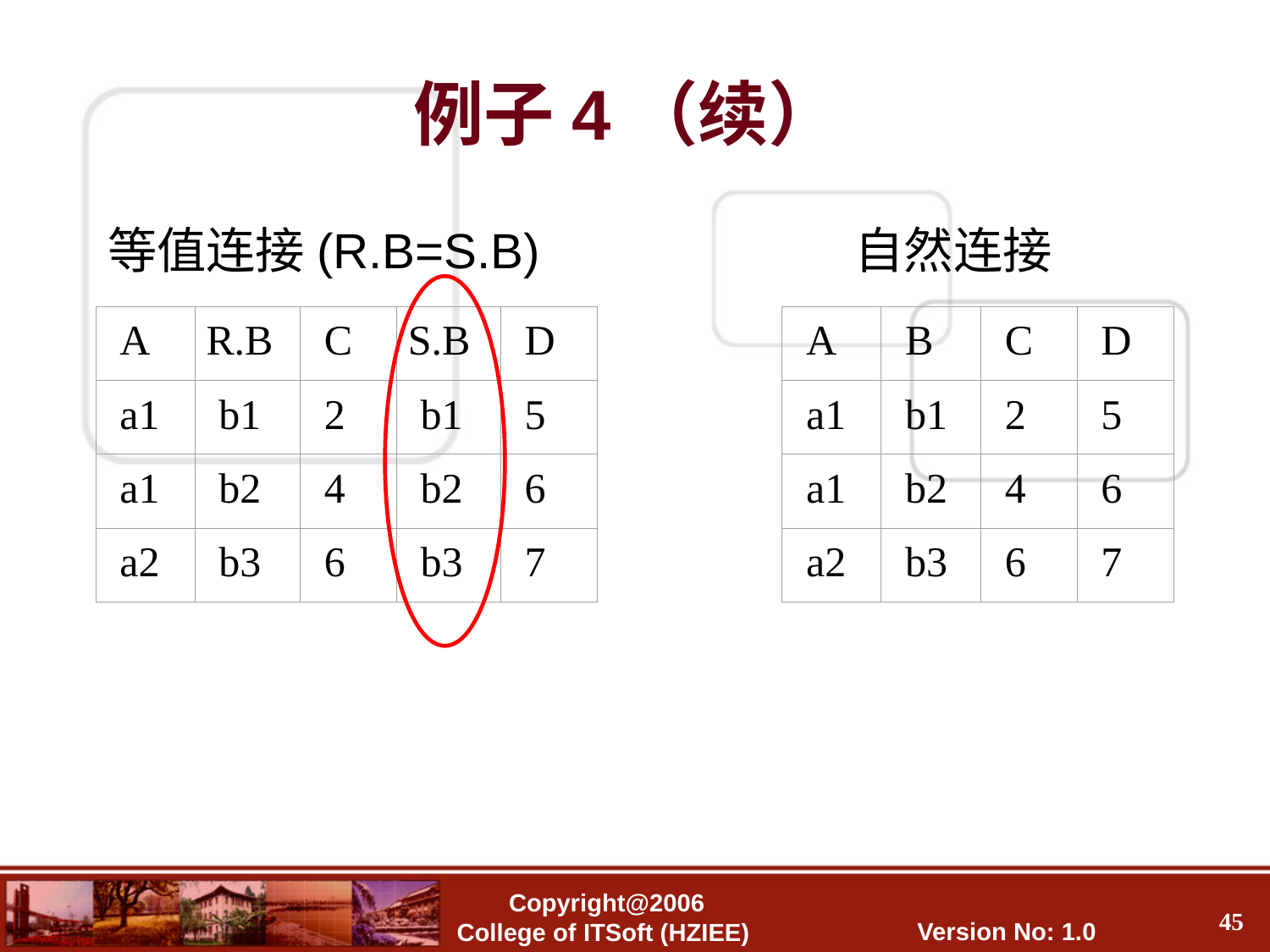

例子4（续）
等值连接(R.B=S.B)                      自然连接

A

R.B

C

S.B

D

a1

b1

2

b1

5

a1

b2

4

b2

6

a2

b3

6

b3

7

A

B

C

D

a1

b1

2

5

a1

b2

4

6

a2

b3

6

7